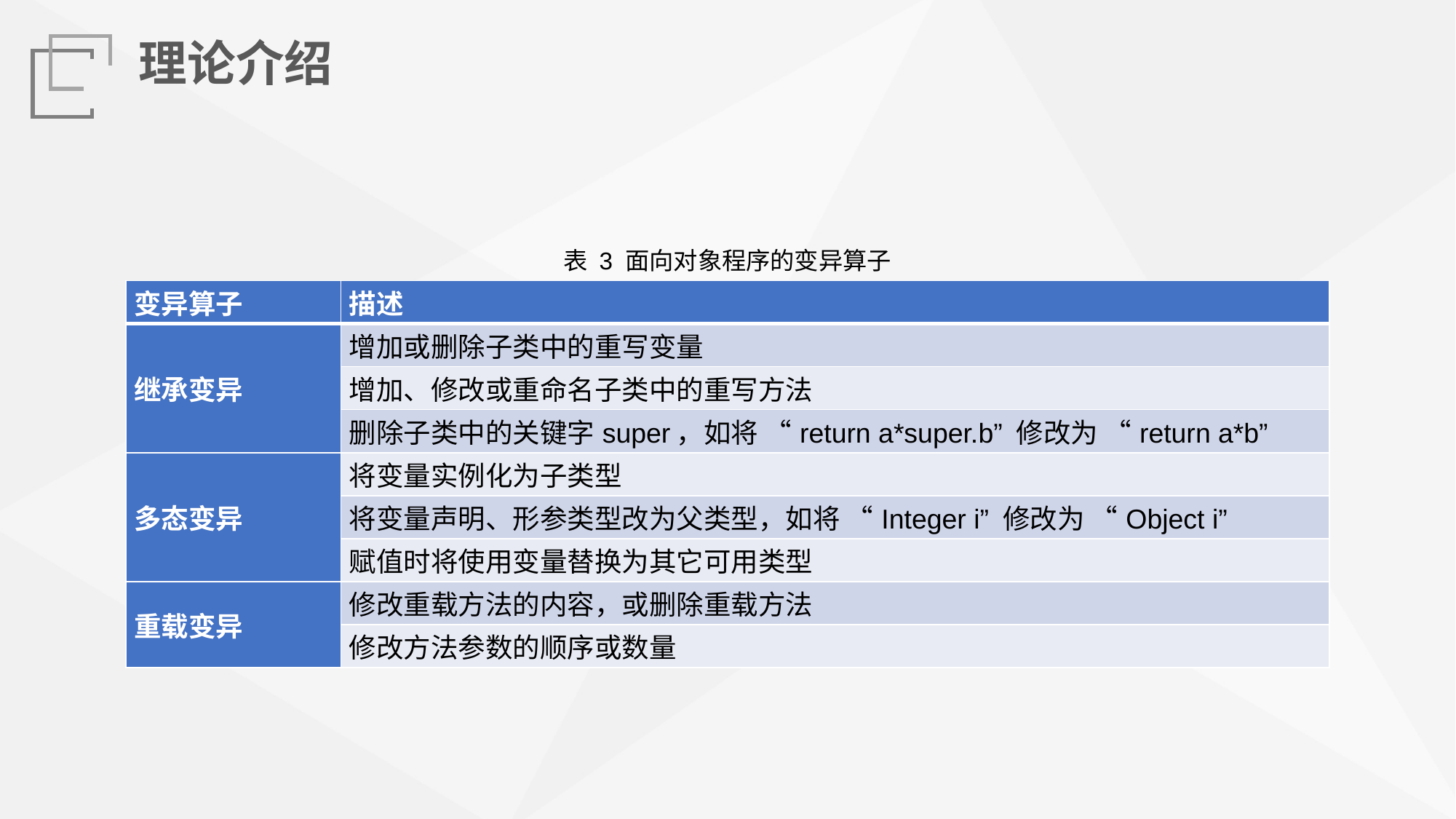

理论介绍

表 3 面向对象程序的变异算子
| 变异算子 | 描述 |
| --- | --- |
| 继承变异 | 增加或删除子类中的重写变量 |
|  | 增加、修改或重命名子类中的重写方法 |
|  | 删除子类中的关键字super，如将 “return a\*super.b” 修改为 “return a\*b” |
| 多态变异 | 将变量实例化为子类型 |
|  | 将变量声明、形参类型改为父类型，如将 “Integer i” 修改为 “Object i” |
|  | 赋值时将使用变量替换为其它可用类型 |
| 重载变异 | 修改重载方法的内容，或删除重载方法 |
|  | 修改方法参数的顺序或数量 |